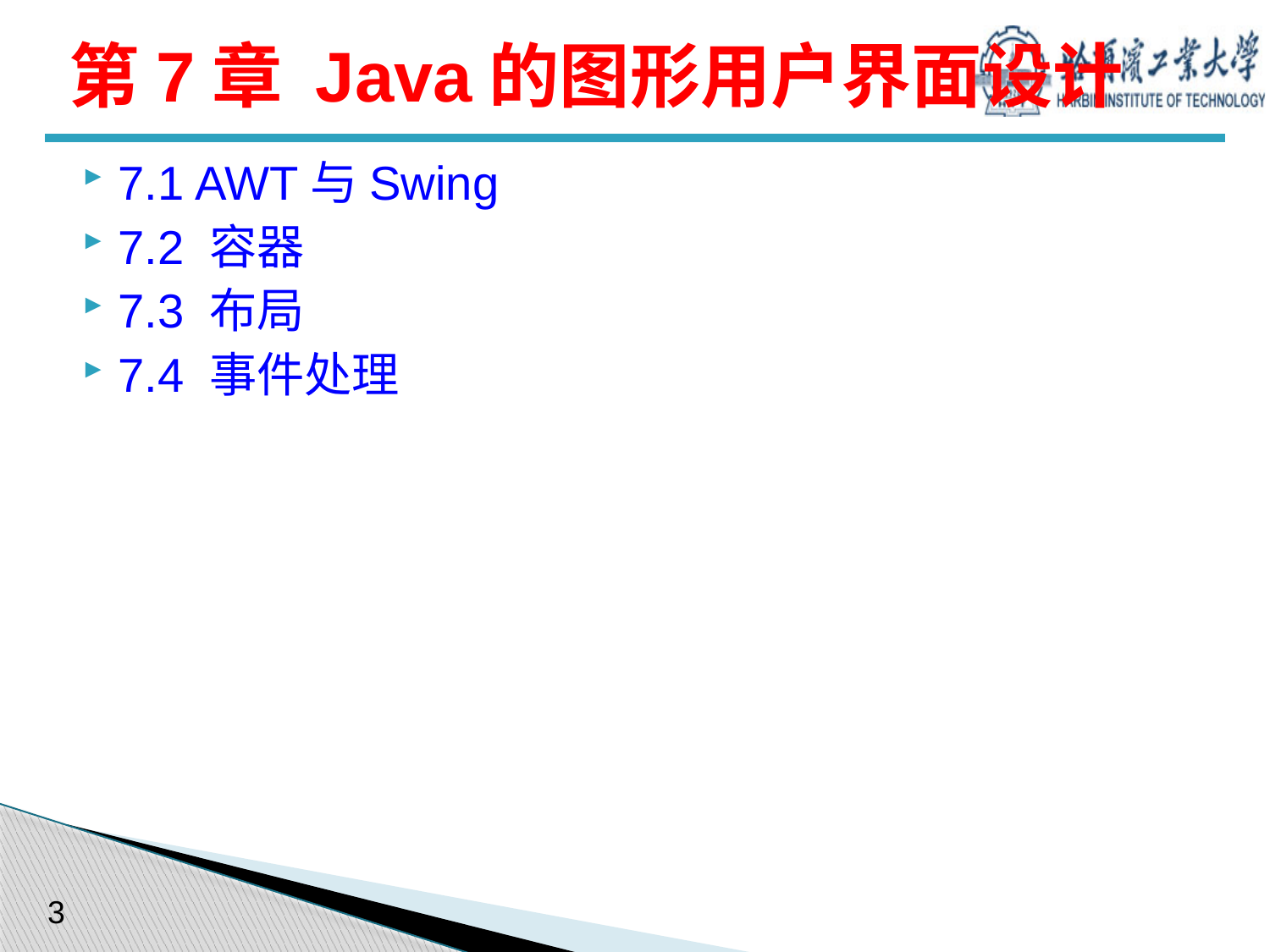

# 第7章 Java的图形用户界面设计
7.1 AWT与Swing
7.2 容器
7.3 布局
7.4 事件处理